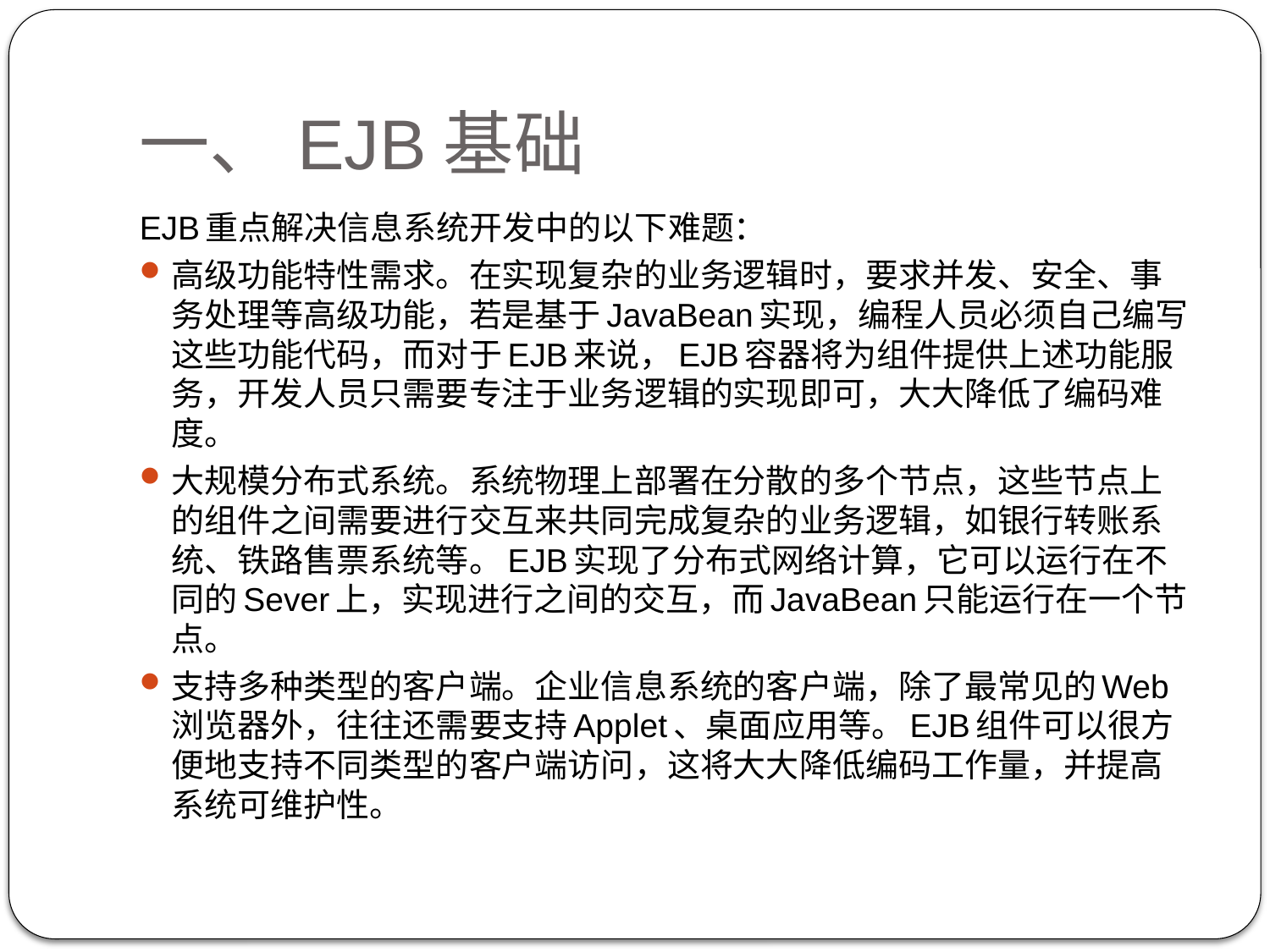

# 一、EJB基础
EJB重点解决信息系统开发中的以下难题：
高级功能特性需求。在实现复杂的业务逻辑时，要求并发、安全、事务处理等高级功能，若是基于JavaBean实现，编程人员必须自己编写这些功能代码，而对于EJB来说，EJB容器将为组件提供上述功能服务，开发人员只需要专注于业务逻辑的实现即可，大大降低了编码难度。
大规模分布式系统。系统物理上部署在分散的多个节点，这些节点上的组件之间需要进行交互来共同完成复杂的业务逻辑，如银行转账系统、铁路售票系统等。EJB实现了分布式网络计算，它可以运行在不同的Sever上，实现进行之间的交互，而JavaBean只能运行在一个节点。
支持多种类型的客户端。企业信息系统的客户端，除了最常见的Web浏览器外，往往还需要支持Applet、桌面应用等。EJB组件可以很方便地支持不同类型的客户端访问，这将大大降低编码工作量，并提高系统可维护性。